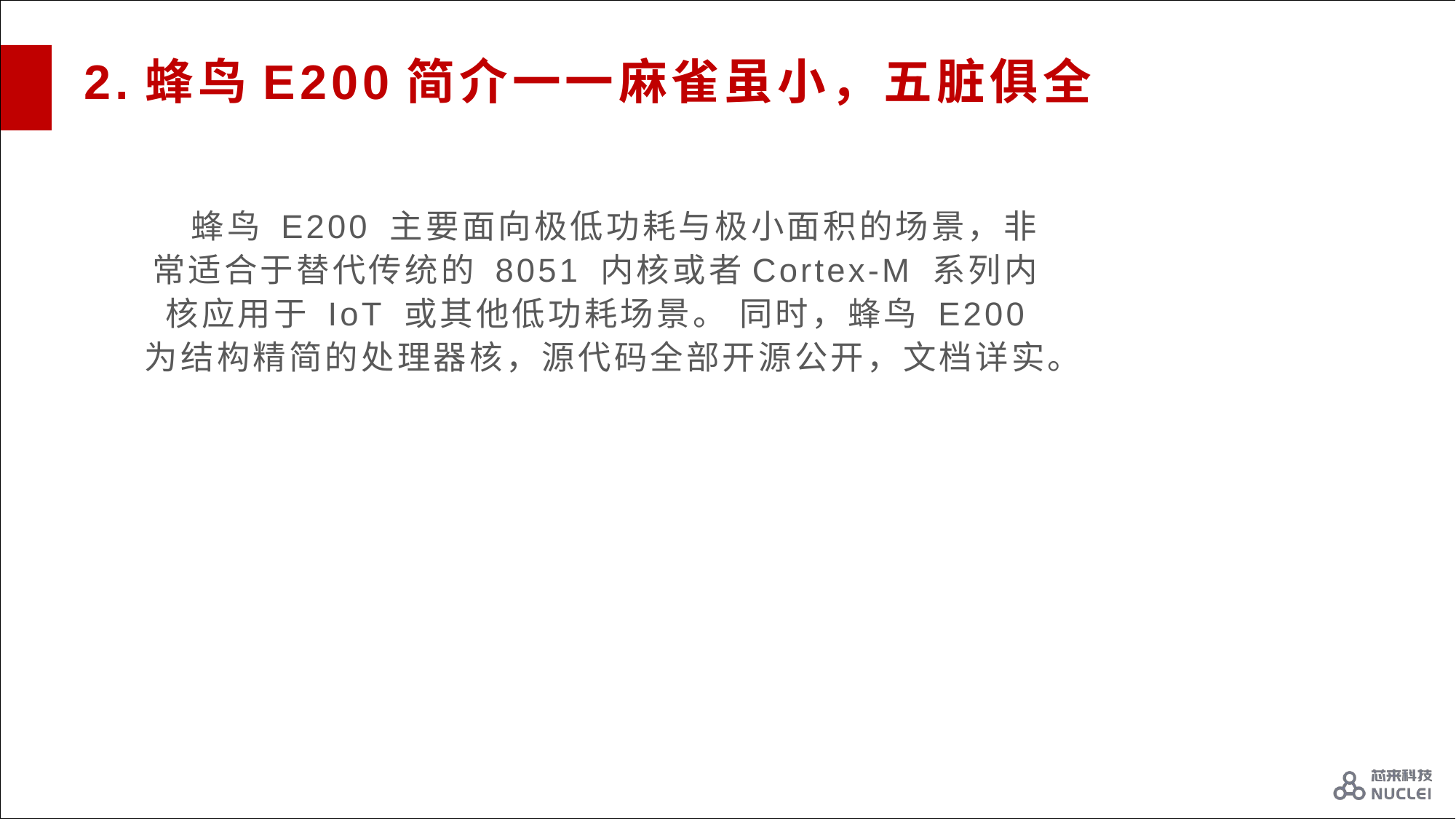

# 2.蜂鸟E200简介一一麻雀虽小，五脏俱全
   蜂鸟 E200 主要面向极低功耗与极小面积的场景，非常适合于替代传统的 8051 内核或者Cortex-M 系列内核应用于 IoT 或其他低功耗场景。 同时，蜂鸟 E200 为结构精简的处理器核，源代码全部开源公开，文档详实。